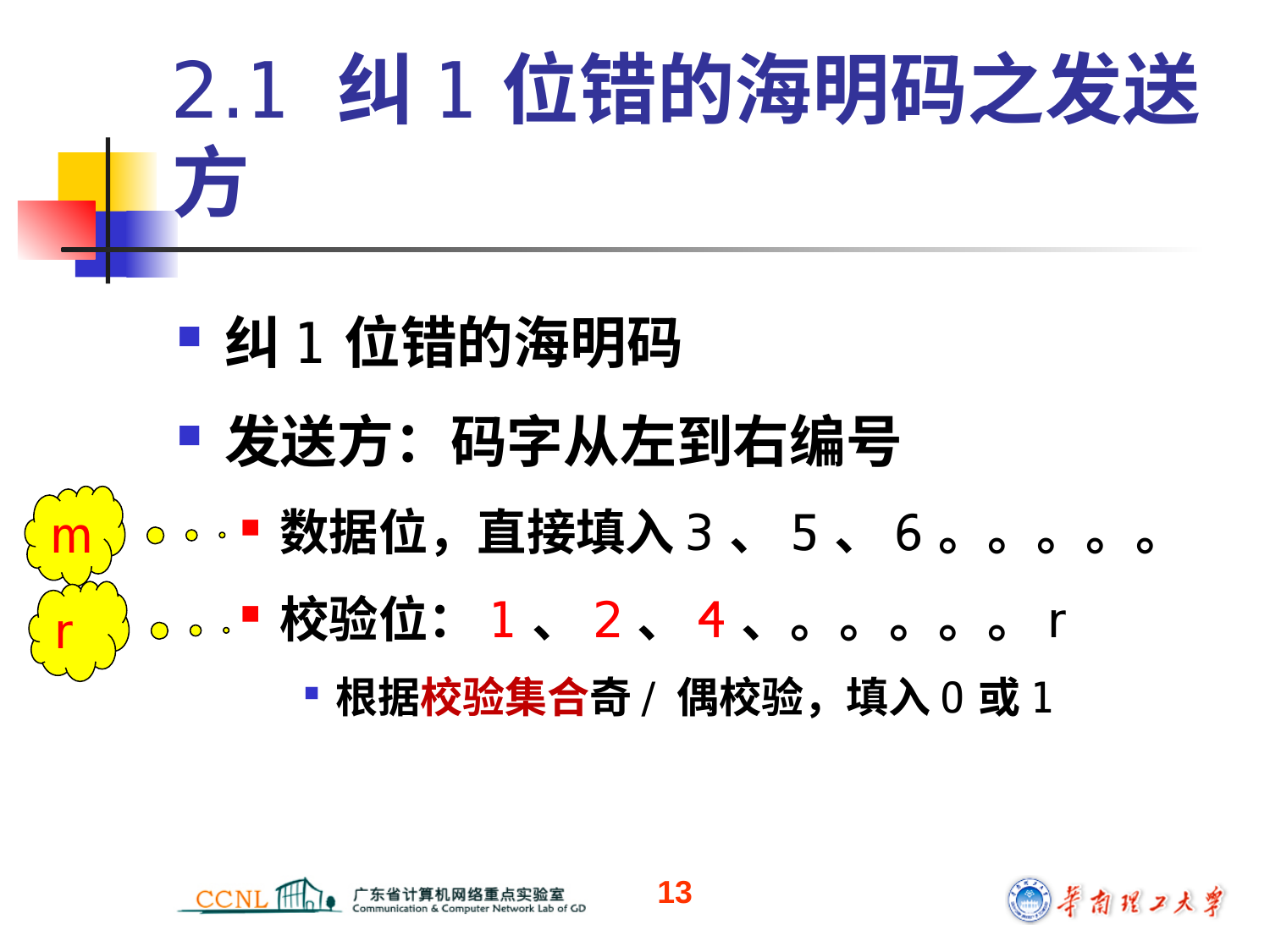

# 2.1 纠1位错的海明码之发送方
纠1位错的海明码
发送方：码字从左到右编号
数据位，直接填入3、5、6。。。。。
校验位：1、2、4、。。。。。r
根据校验集合奇/偶校验，填入0或1
m
r